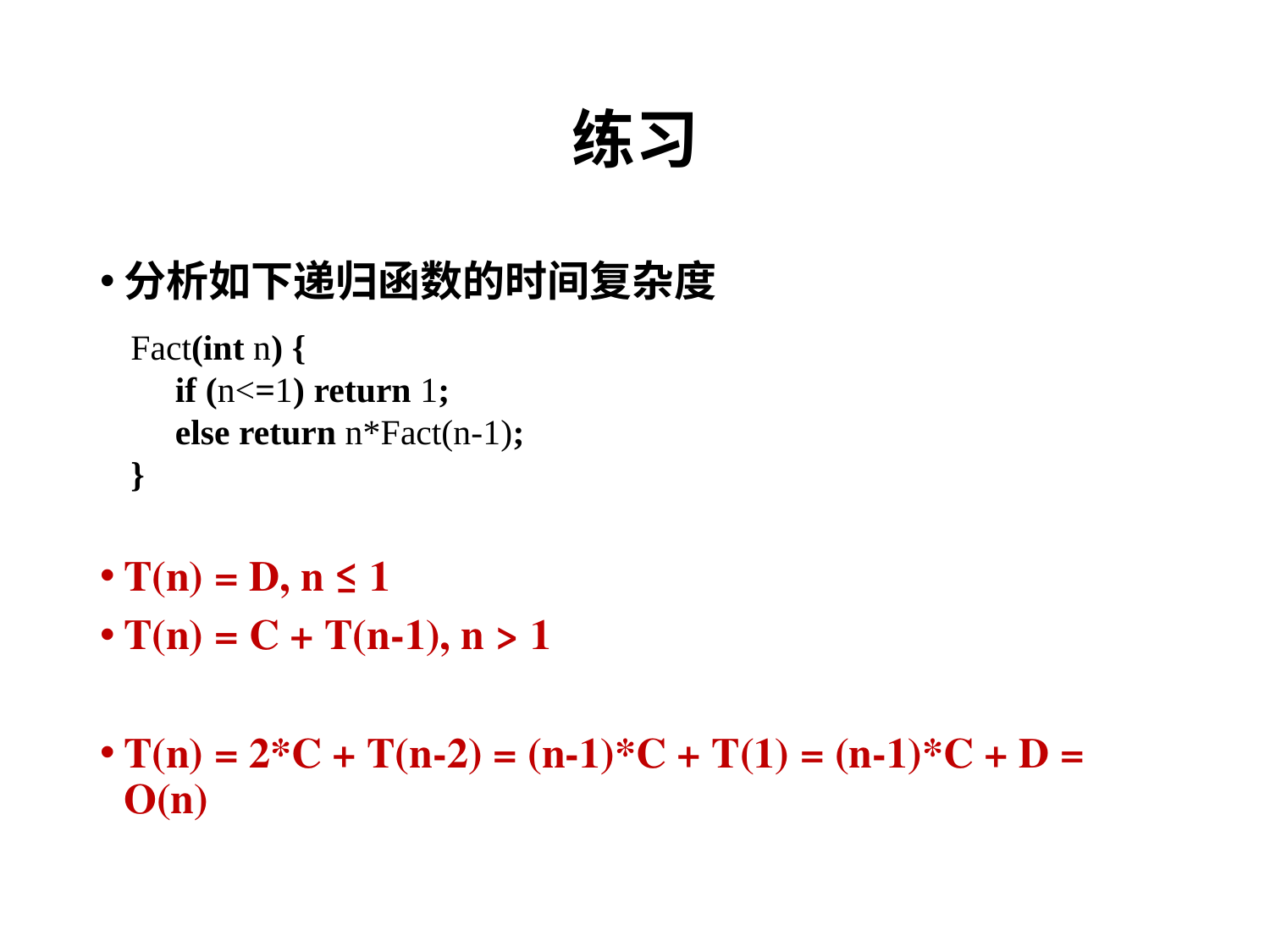

# 练习
分析如下递归函数的时间复杂度

T(n) = D, n ≤ 1
T(n) = C + T(n-1), n > 1

T(n) = 2*C + T(n-2) = (n-1)*C + T(1) = (n-1)*C + D = O(n)
Fact(int n) {
     if (n<=1) return 1;
     else return n*Fact(n-1);
}